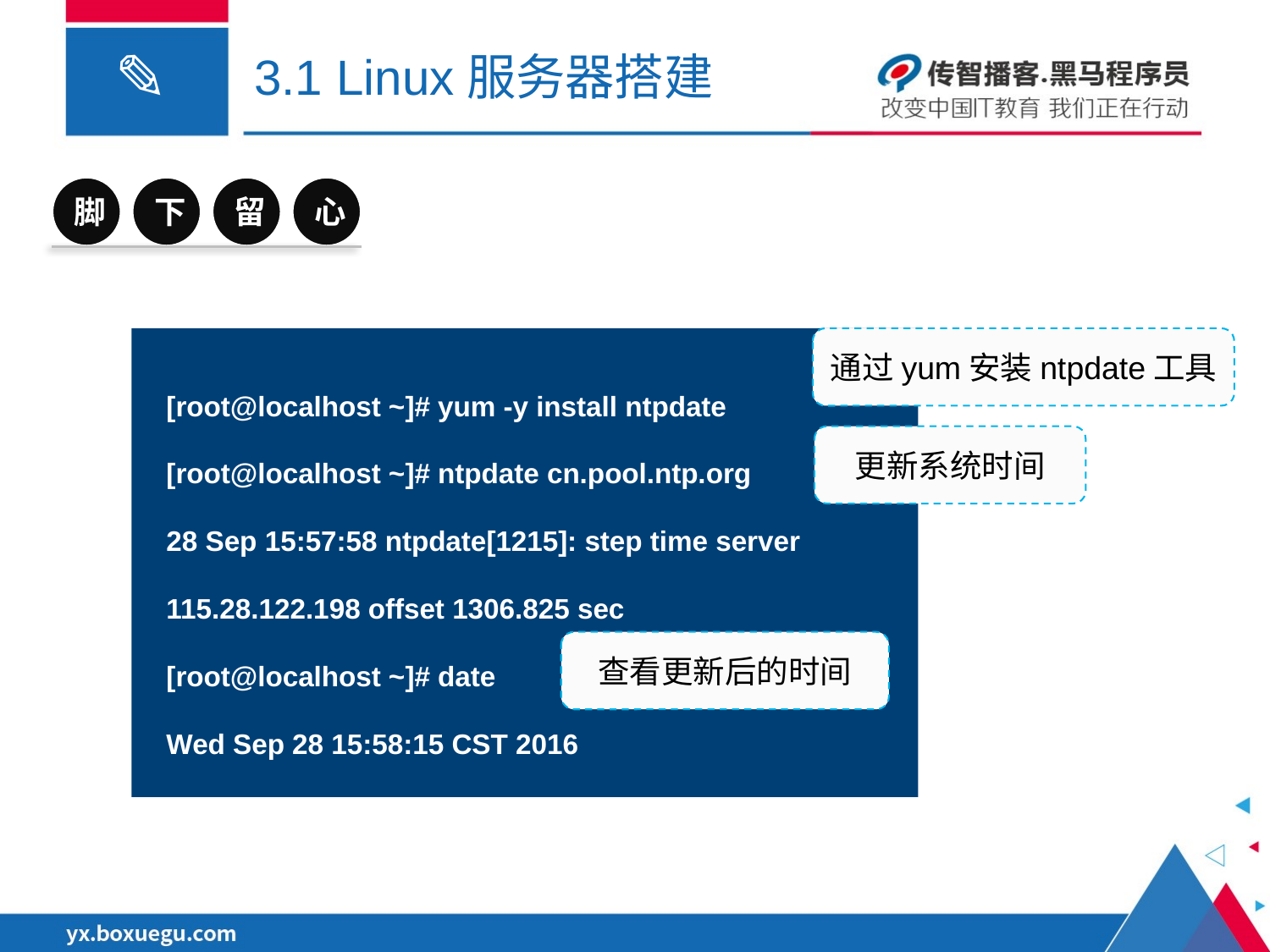

# 3.1 Linux服务器搭建
脚
下
留
心

[root@localhost ~]# yum -y install ntpdate
[root@localhost ~]# ntpdate cn.pool.ntp.org
28 Sep 15:57:58 ntpdate[1215]: step time server 115.28.122.198 offset 1306.825 sec
[root@localhost ~]# date
Wed Sep 28 15:58:15 CST 2016
通过yum安装ntpdate工具
更新系统时间
查看更新后的时间